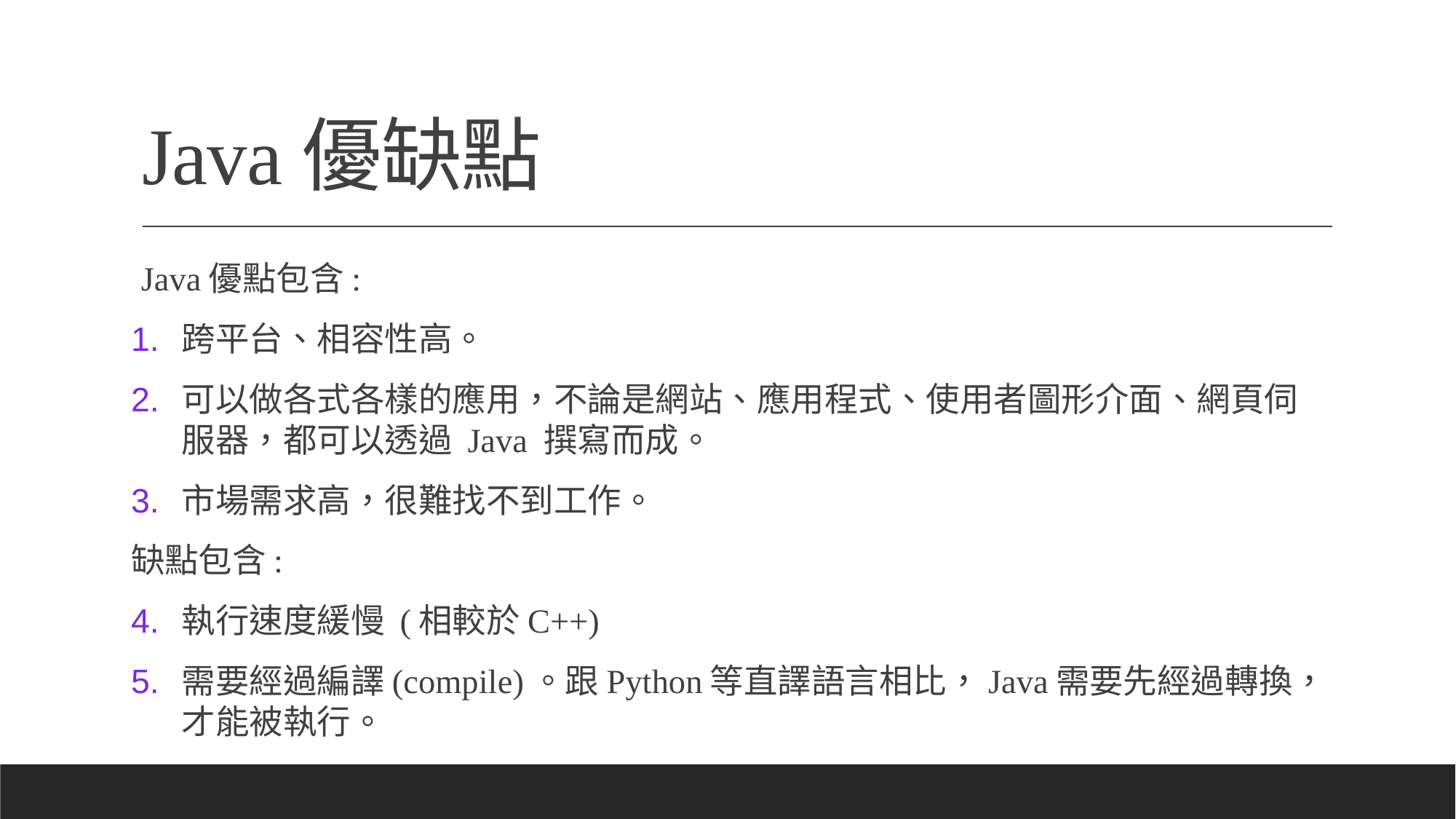

# Java優缺點
Java優點包含:
跨平台、相容性高。
可以做各式各樣的應用，不論是網站、應用程式、使用者圖形介面、網頁伺服器，都可以透過 Java 撰寫而成。
市場需求高，很難找不到工作。
缺點包含:
執行速度緩慢 (相較於C++)
需要經過編譯(compile)。跟Python等直譯語言相比，Java需要先經過轉換，才能被執行。